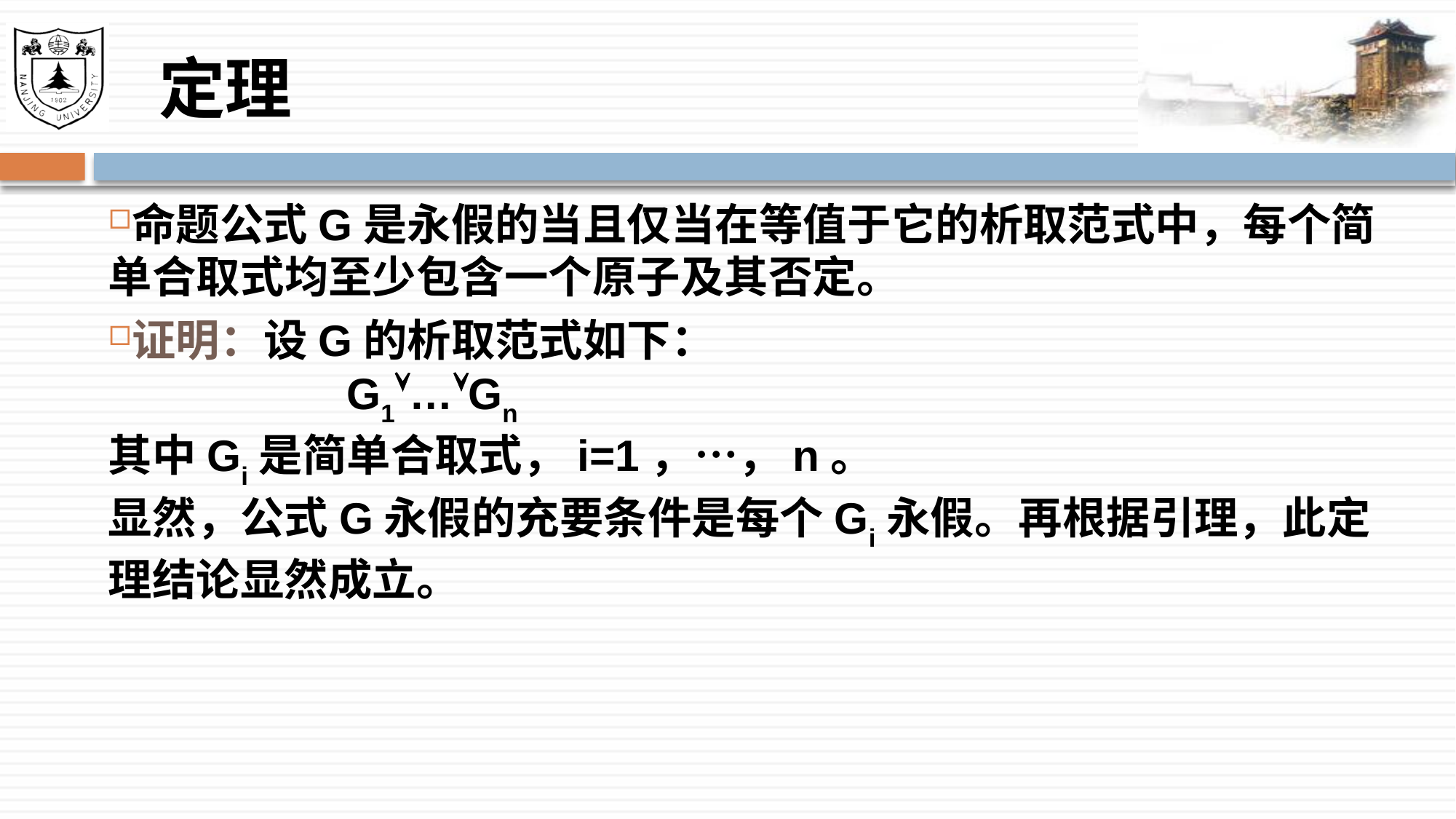

# 定理
命题公式G是永假的当且仅当在等值于它的析取范式中，每个简单合取式均至少包含一个原子及其否定。
证明：设G的析取范式如下：
		G1∨…∨Gn
其中Gi是简单合取式，i=1，…，n。
显然，公式G永假的充要条件是每个Gi永假。再根据引理，此定理结论显然成立。